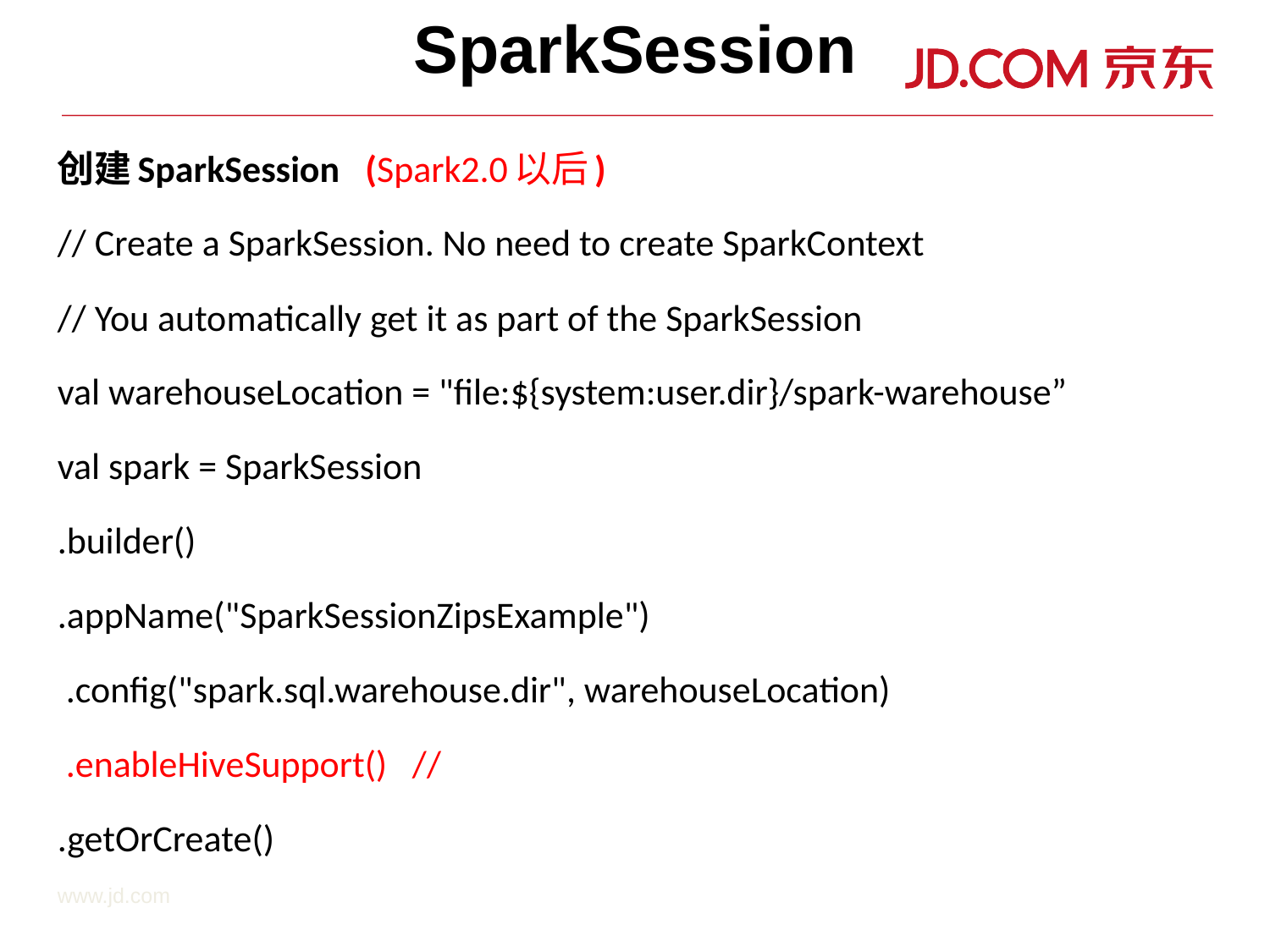

SparkSession
创建SparkSession   (Spark2.0以后)
// Create a SparkSession. No need to create SparkContext
// You automatically get it as part of the SparkSession
val warehouseLocation = "file:${system:user.dir}/spark-warehouse”
val spark = SparkSession
.builder()
.appName("SparkSessionZipsExample")
 .config("spark.sql.warehouse.dir", warehouseLocation)
 .enableHiveSupport()   //
.getOrCreate()